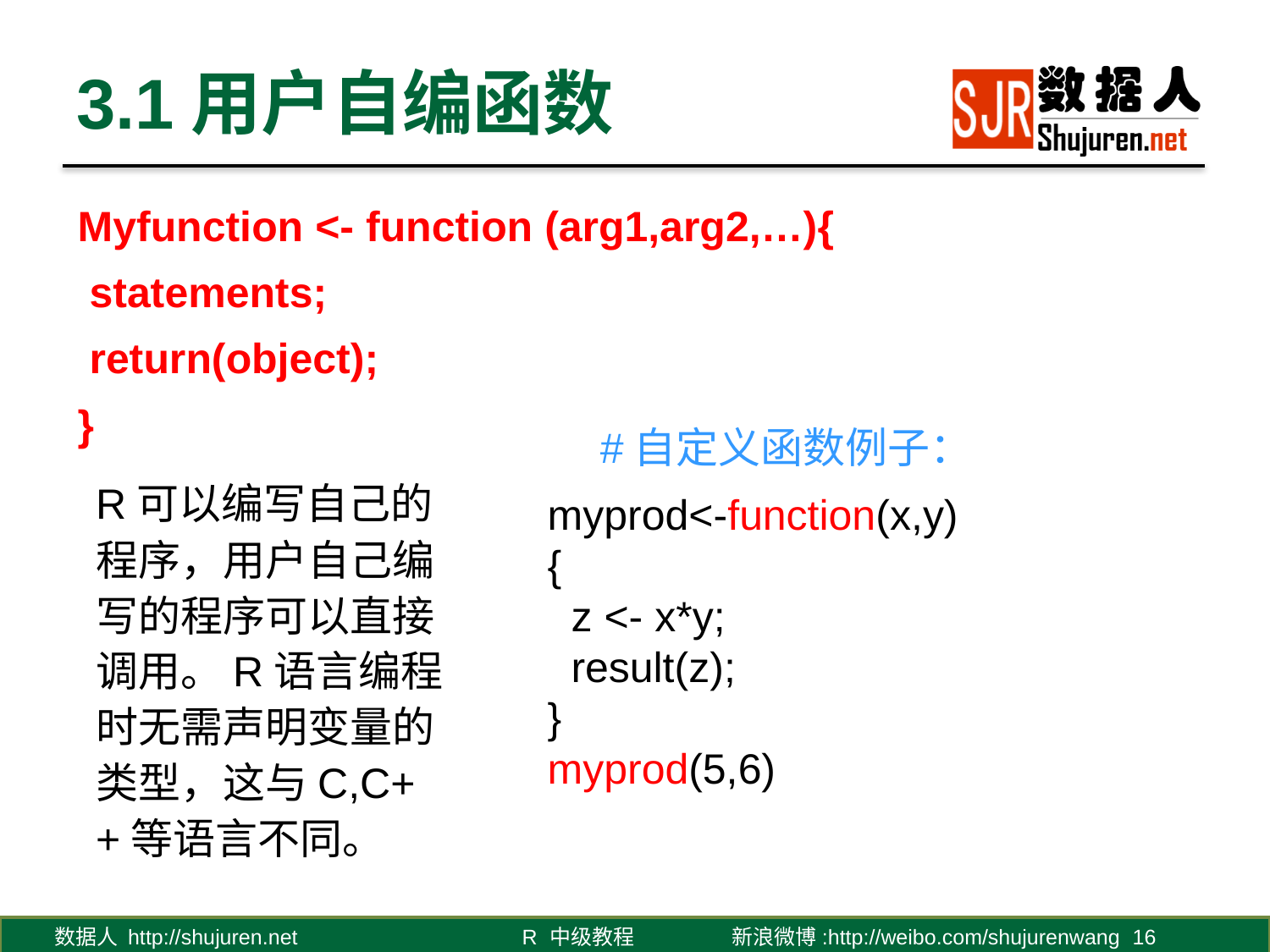

# 3.1用户自编函数
Myfunction <- function (arg1,arg2,…){
 statements;
 return(object);
}

#自定义函数例子：

R可以编写自己的程序，用户自己编写的程序可以直接调用。R语言编程时无需声明变量的类型，这与C,C++等语言不同。
myprod<-function(x,y)
{
  z <- x*y;
  result(z);
}
myprod(5,6)